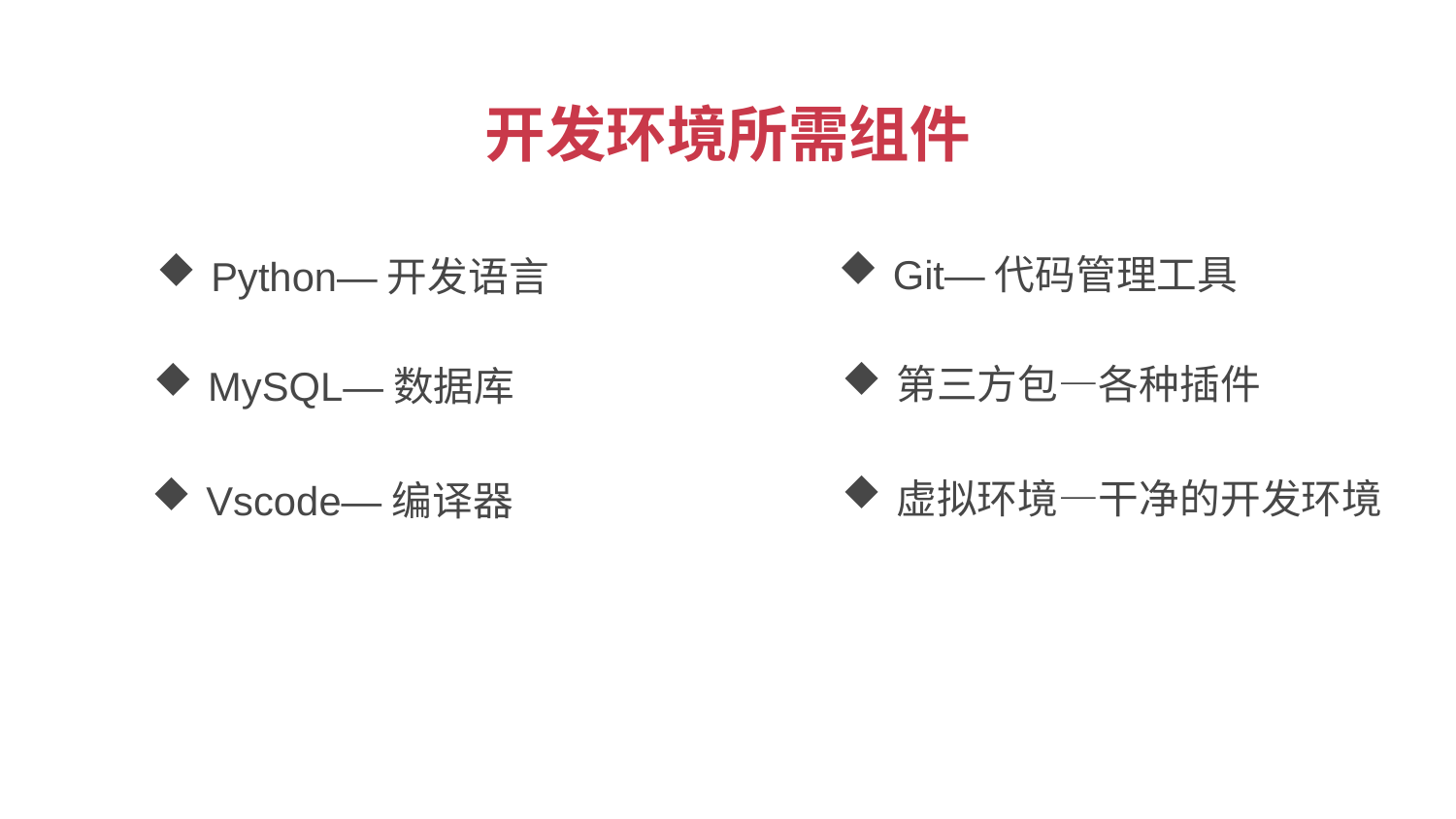

开发环境所需组件
Git—代码管理工具
Python—开发语言
第三方包—各种插件
MySQL—数据库
虚拟环境—干净的开发环境
Vscode—编译器